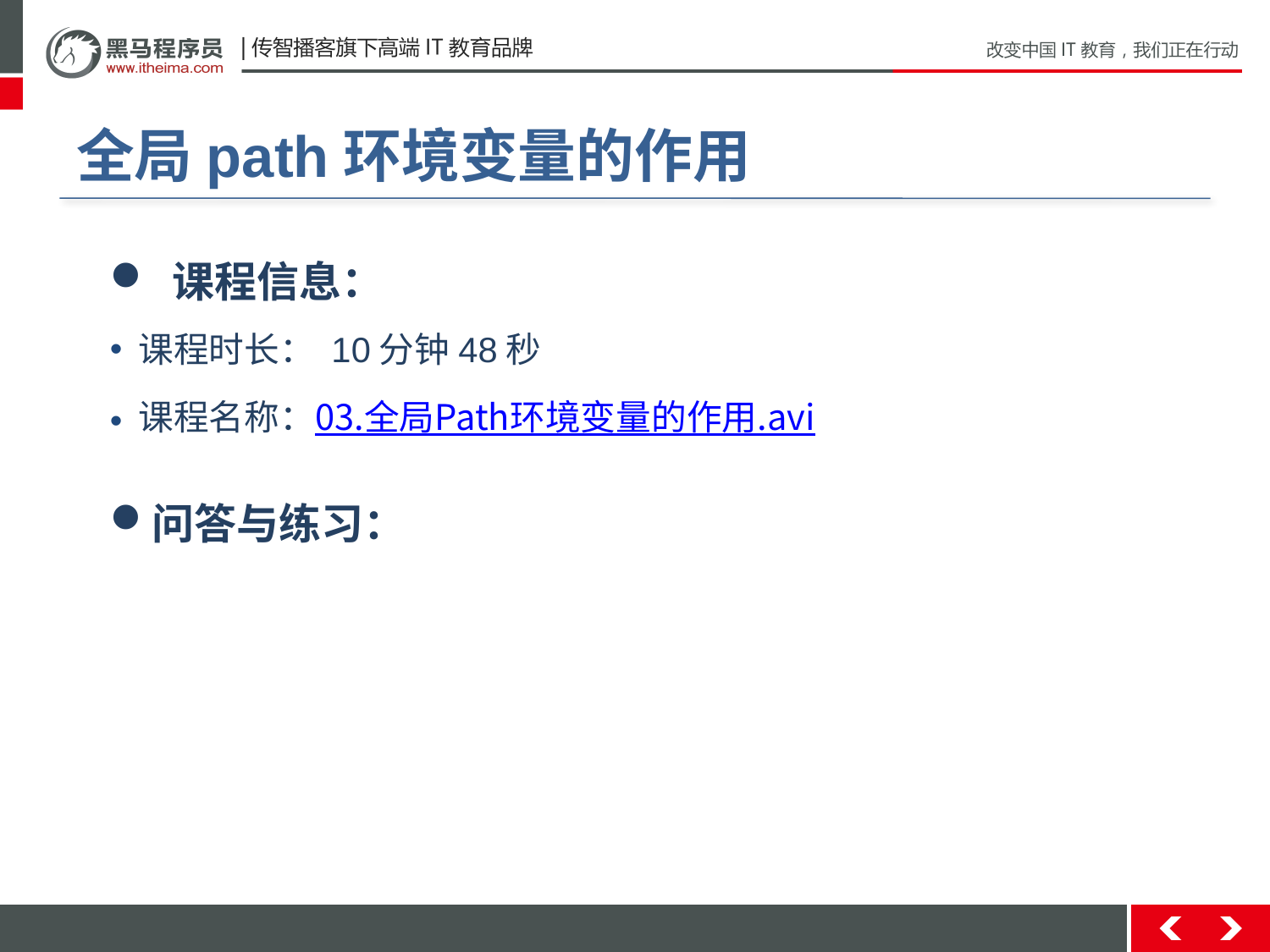

# 全局path环境变量的作用
 课程信息：
 课程时长： 10分钟48秒
 课程名称：03.全局Path环境变量的作用.avi
问答与练习：